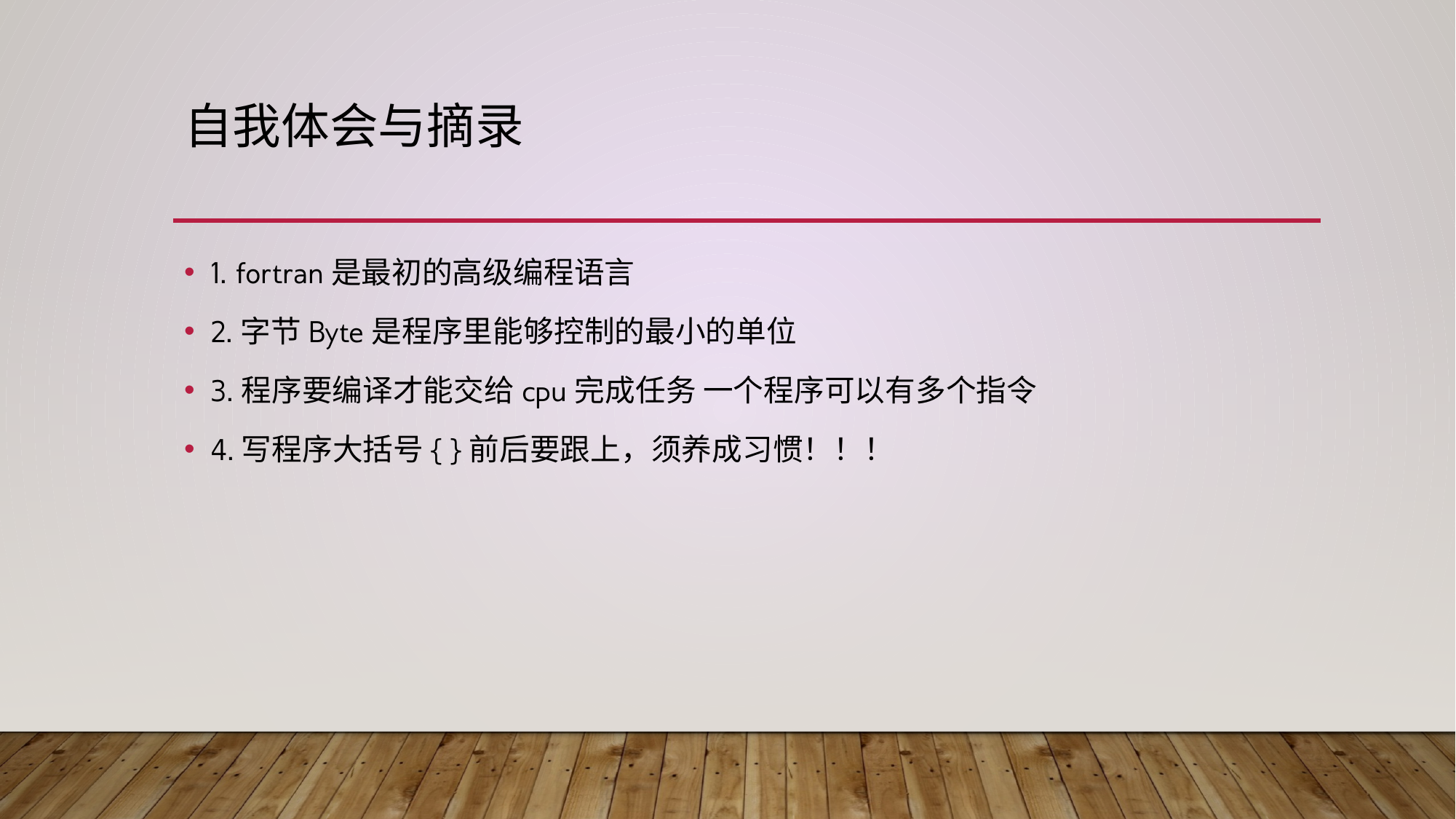

# 自我体会与摘录
1. fortran是最初的高级编程语言
2.字节Byte是程序里能够控制的最小的单位
3.程序要编译才能交给cpu完成任务 一个程序可以有多个指令
4.写程序大括号{ }前后要跟上，须养成习惯！！！